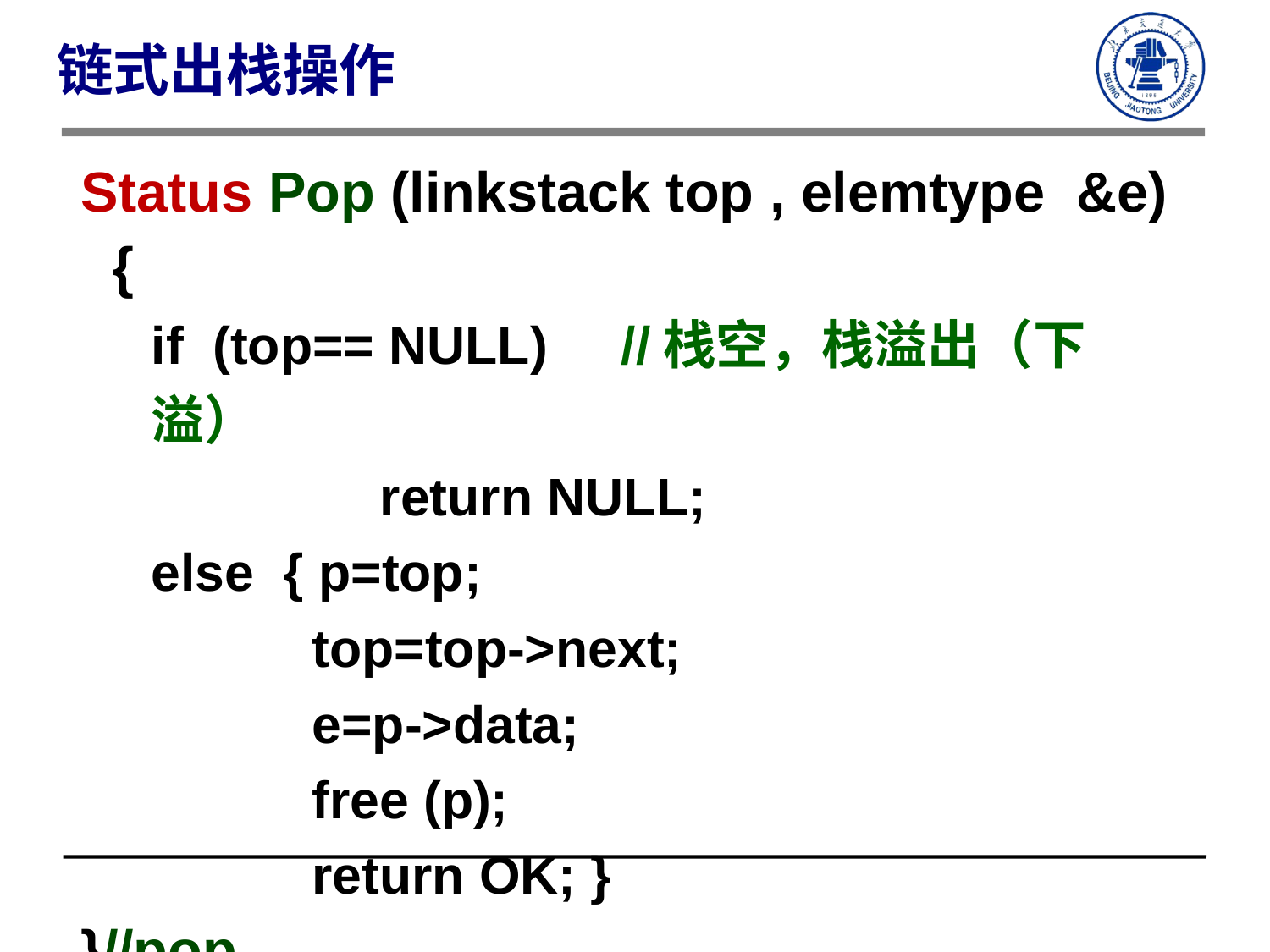

链式出栈操作
# Status Pop (linkstack top , elemtype  &e){
if  (top== NULL)     //栈空，栈溢出（下溢）
                  return NULL;
else  { p=top;
           top=top->next;
           e=p->data;
           free (p);
           return OK; }
}//pop